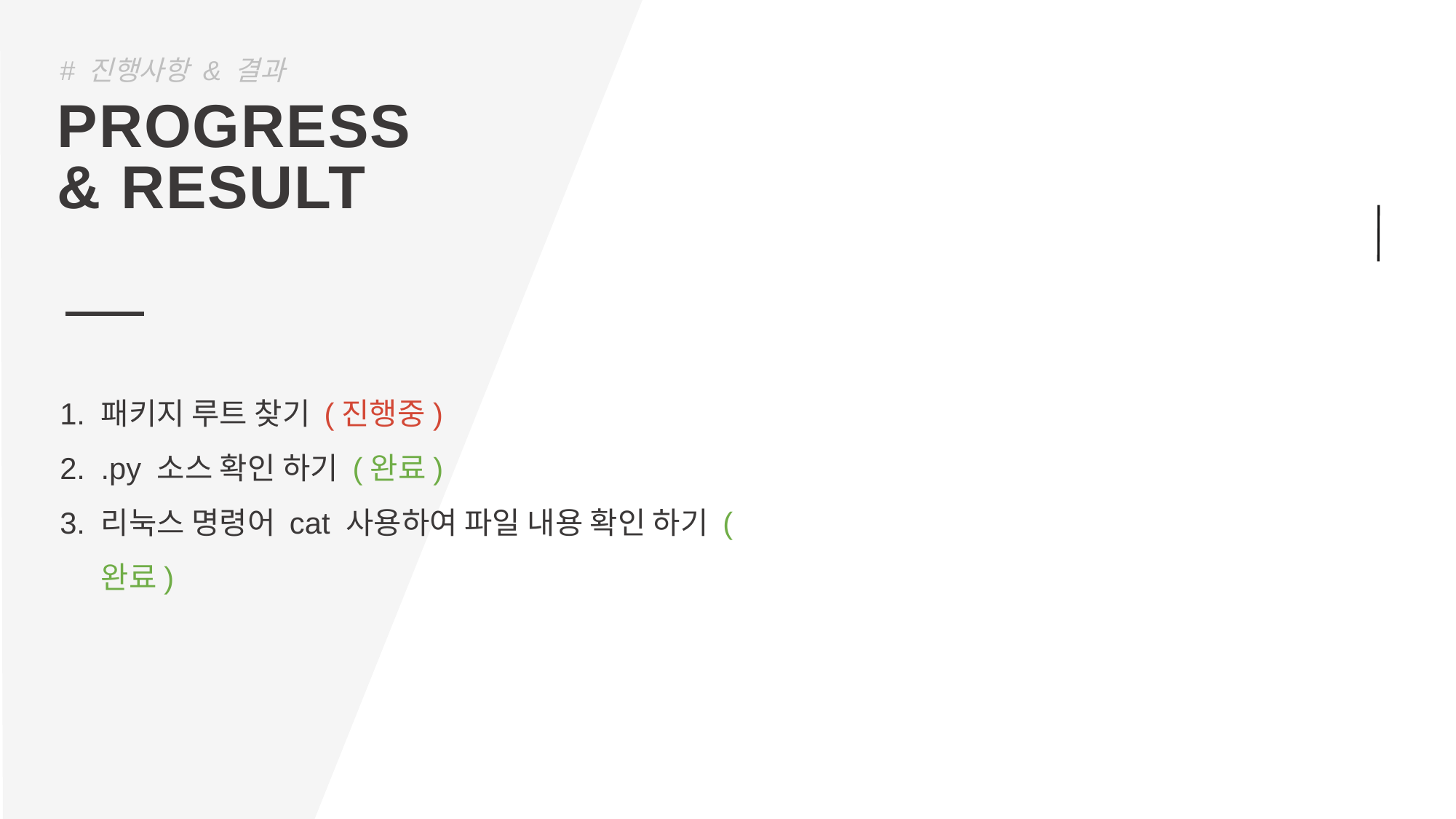

# 진행사항 & 결과
PROGRESS
& RESULT
4

패키지 루트 찾기 (진행중)
.py 소스 확인 하기 (완료)
리눅스 명령어 cat 사용하여 파일 내용 확인 하기 (완료)